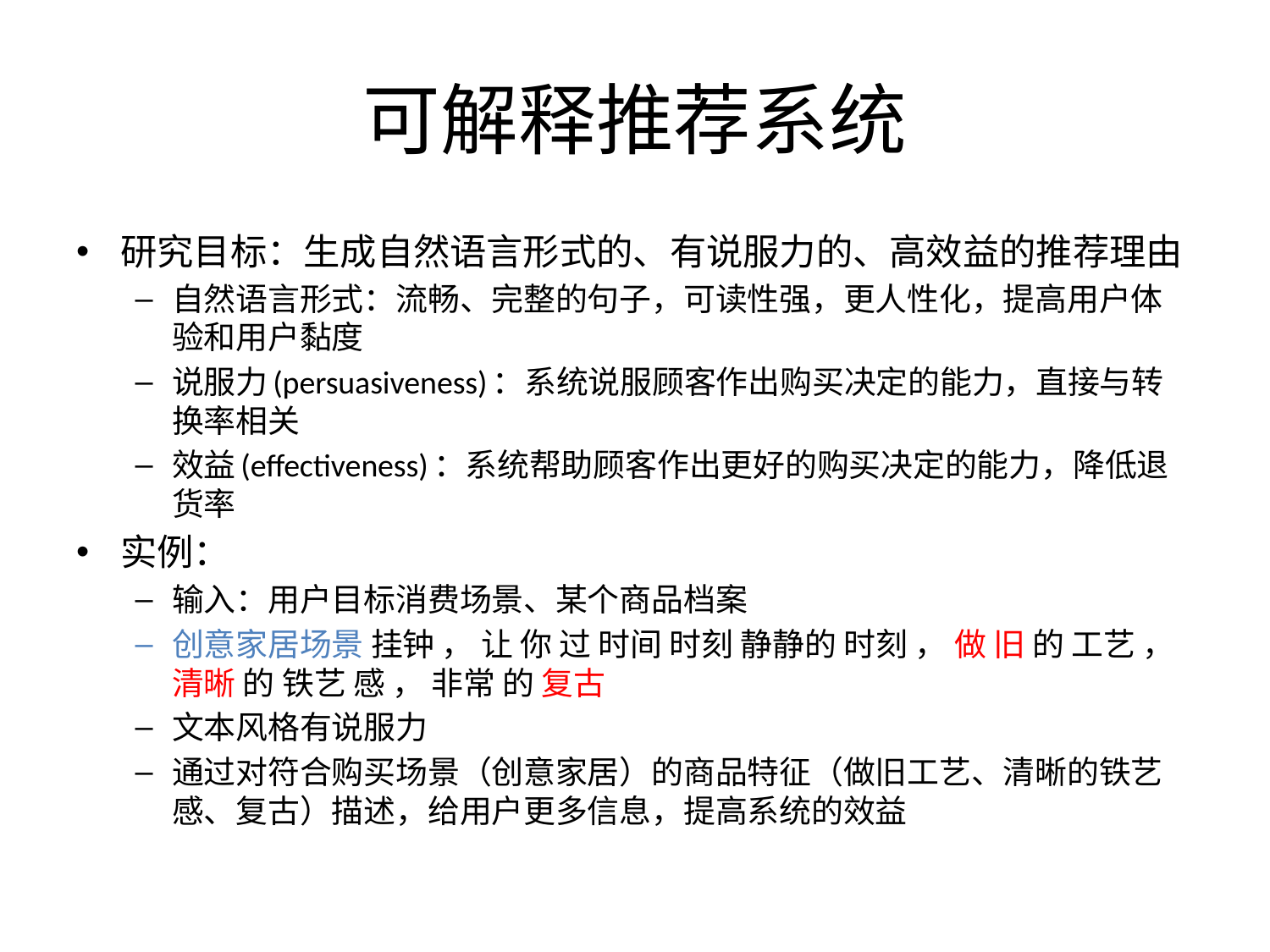

# 可解释推荐系统
研究目标：生成自然语言形式的、有说服力的、高效益的推荐理由
自然语言形式：流畅、完整的句子，可读性强，更人性化，提高用户体验和用户黏度
说服力(persuasiveness)：系统说服顾客作出购买决定的能力，直接与转换率相关
效益(effectiveness)：系统帮助顾客作出更好的购买决定的能力，降低退货率
实例：
输入：用户目标消费场景、某个商品档案
创意家居场景 挂钟 ， 让 你 过 时间 时刻 静静的 时刻 ， 做 旧 的 工艺 ， 清晰 的 铁艺 感 ， 非常 的 复古
文本风格有说服力
通过对符合购买场景（创意家居）的商品特征（做旧工艺、清晰的铁艺感、复古）描述，给用户更多信息，提高系统的效益